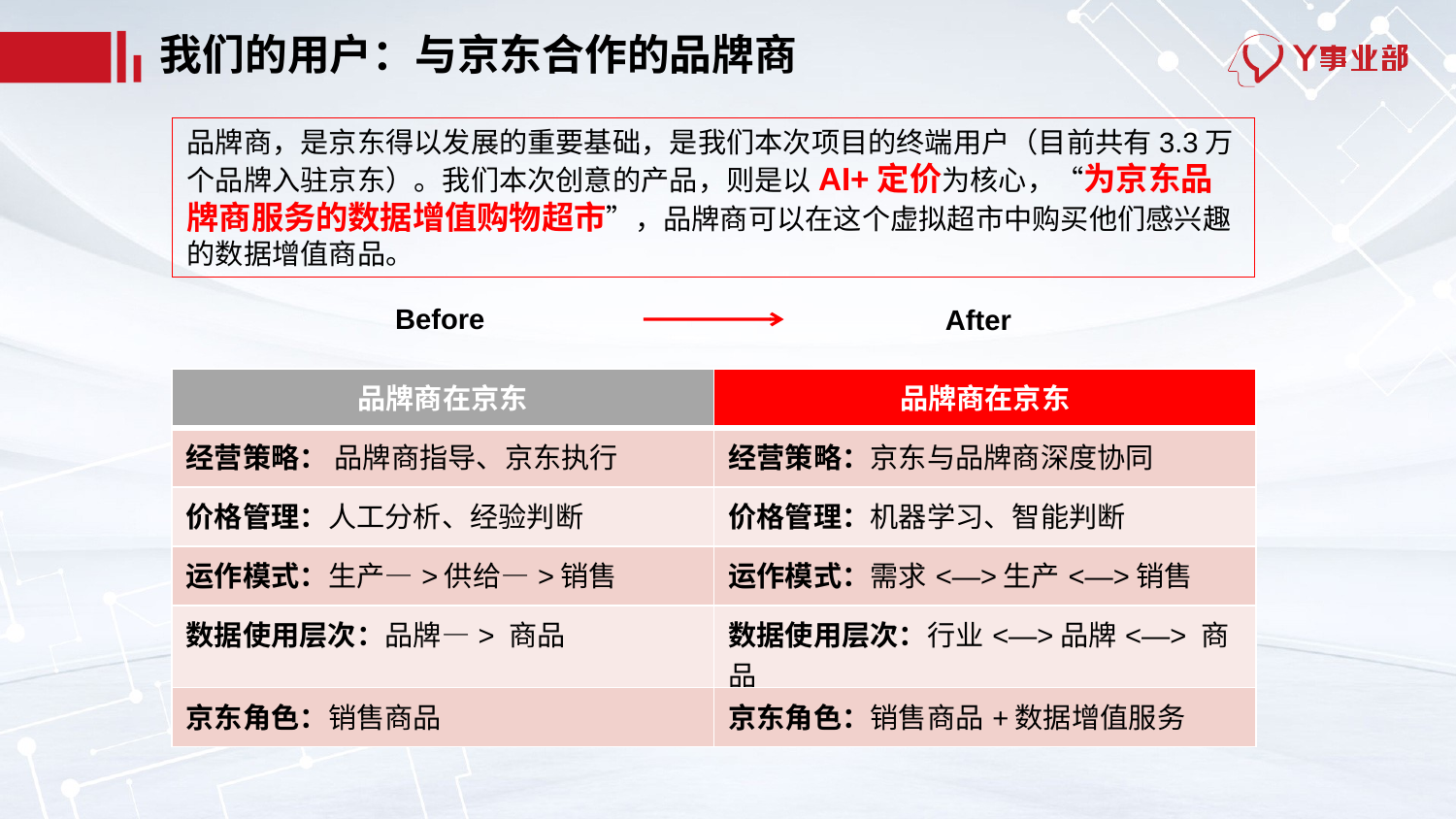

# 我们的用户：与京东合作的品牌商
品牌商，是京东得以发展的重要基础，是我们本次项目的终端用户（目前共有3.3万个品牌入驻京东）。我们本次创意的产品，则是以AI+定价为核心，“为京东品牌商服务的数据增值购物超市”，品牌商可以在这个虚拟超市中购买他们感兴趣的数据增值商品。
Before
After
| 品牌商在京东 | 品牌商在京东 |
| --- | --- |
| 经营策略： 品牌商指导、京东执行 | 经营策略：京东与品牌商深度协同 |
| 价格管理：人工分析、经验判断 | 价格管理：机器学习、智能判断 |
| 运作模式：生产—>供给—>销售 | 运作模式：需求<—>生产<—>销售 |
| 数据使用层次：品牌—> 商品 | 数据使用层次：行业<—>品牌<—> 商品 |
| 京东角色：销售商品 | 京东角色：销售商品+数据增值服务 |